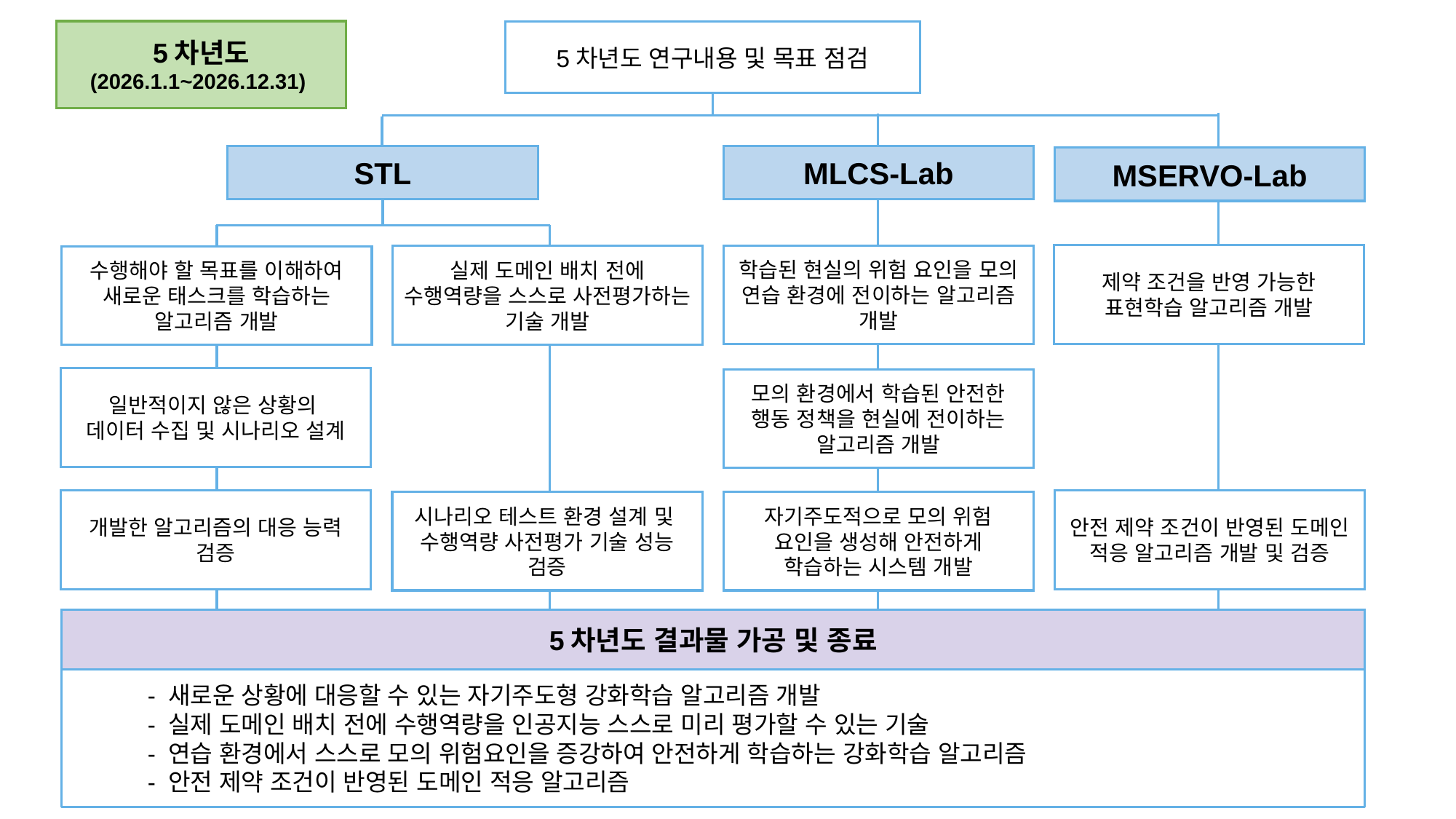

5차년도
(2026.1.1~2026.12.31)
5차년도 연구내용 및 목표 점검
STL
MLCS-Lab
MSERVO-Lab
제약 조건을 반영 가능한 표현학습 알고리즘 개발
학습된 현실의 위험 요인을 모의 연습 환경에 전이하는 알고리즘 개발
실제 도메인 배치 전에 수행역량을 스스로 사전평가하는 기술 개발
수행해야 할 목표를 이해하여 새로운 태스크를 학습하는 알고리즘 개발
일반적이지 않은 상황의
데이터 수집 및 시나리오 설계
모의 환경에서 학습된 안전한 행동 정책을 현실에 전이하는 알고리즘 개발
안전 제약 조건이 반영된 도메인 적응 알고리즘 개발 및 검증
개발한 알고리즘의 대응 능력 검증
시나리오 테스트 환경 설계 및
수행역량 사전평가 기술 성능 검증

자기주도적으로 모의 위험 요인을 생성해 안전하게 학습하는 시스템 개발

5차년도 결과물 가공 및 종료
- 새로운 상황에 대응할 수 있는 자기주도형 강화학습 알고리즘 개발
- 실제 도메인 배치 전에 수행역량을 인공지능 스스로 미리 평가할 수 있는 기술
- 연습 환경에서 스스로 모의 위험요인을 증강하여 안전하게 학습하는 강화학습 알고리즘
- 안전 제약 조건이 반영된 도메인 적응 알고리즘